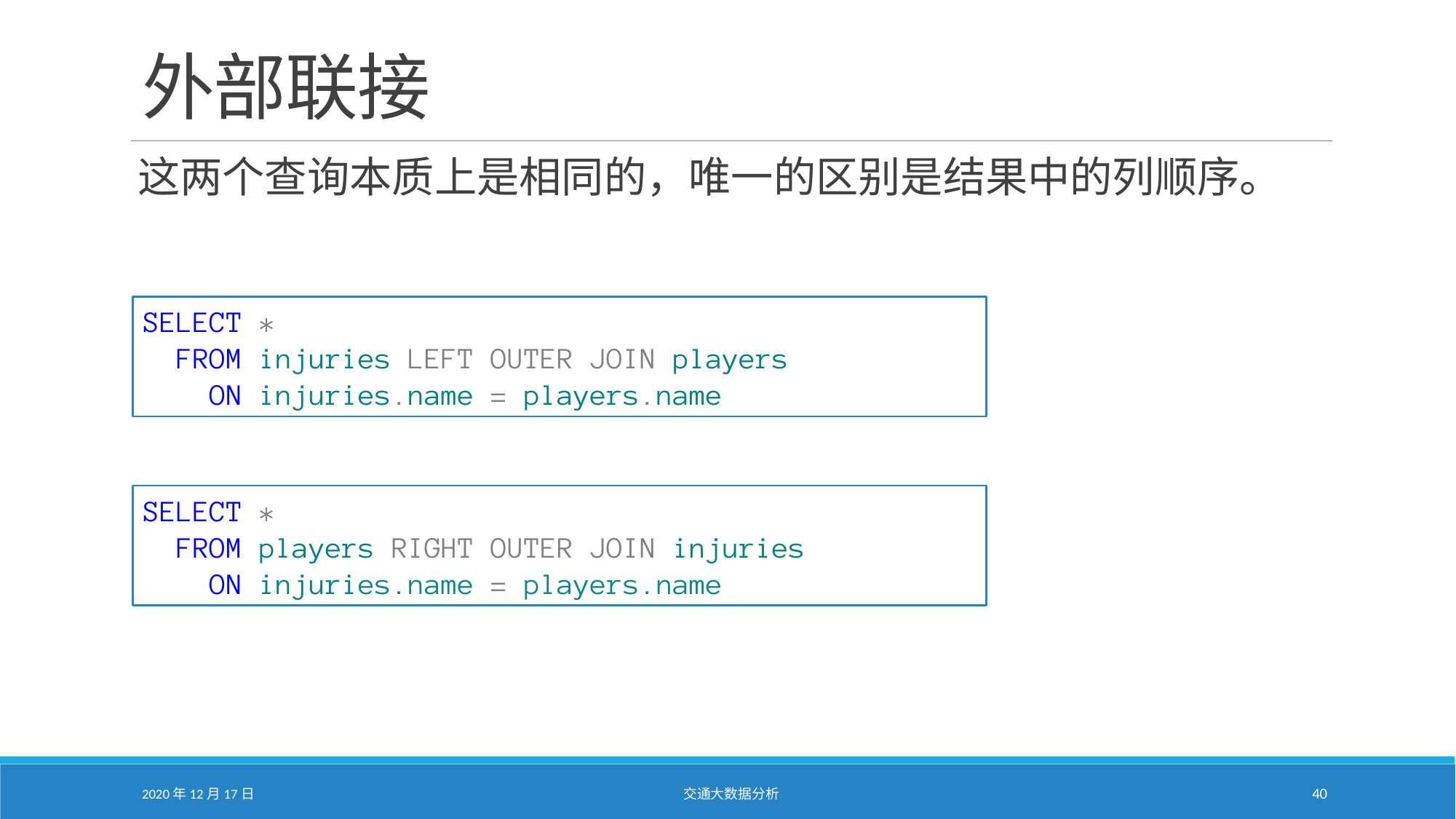

# 外部联接
这两个查询本质上是相同的，唯一的区别是结果中的列顺序。
SELECT *
  FROM injuries LEFT OUTER JOIN players
    ON injuries.name = players.name
SELECT *
  FROM players RIGHT OUTER JOIN injuries
    ON injuries.name = players.name
2020年12月17日
交通大数据分析
40